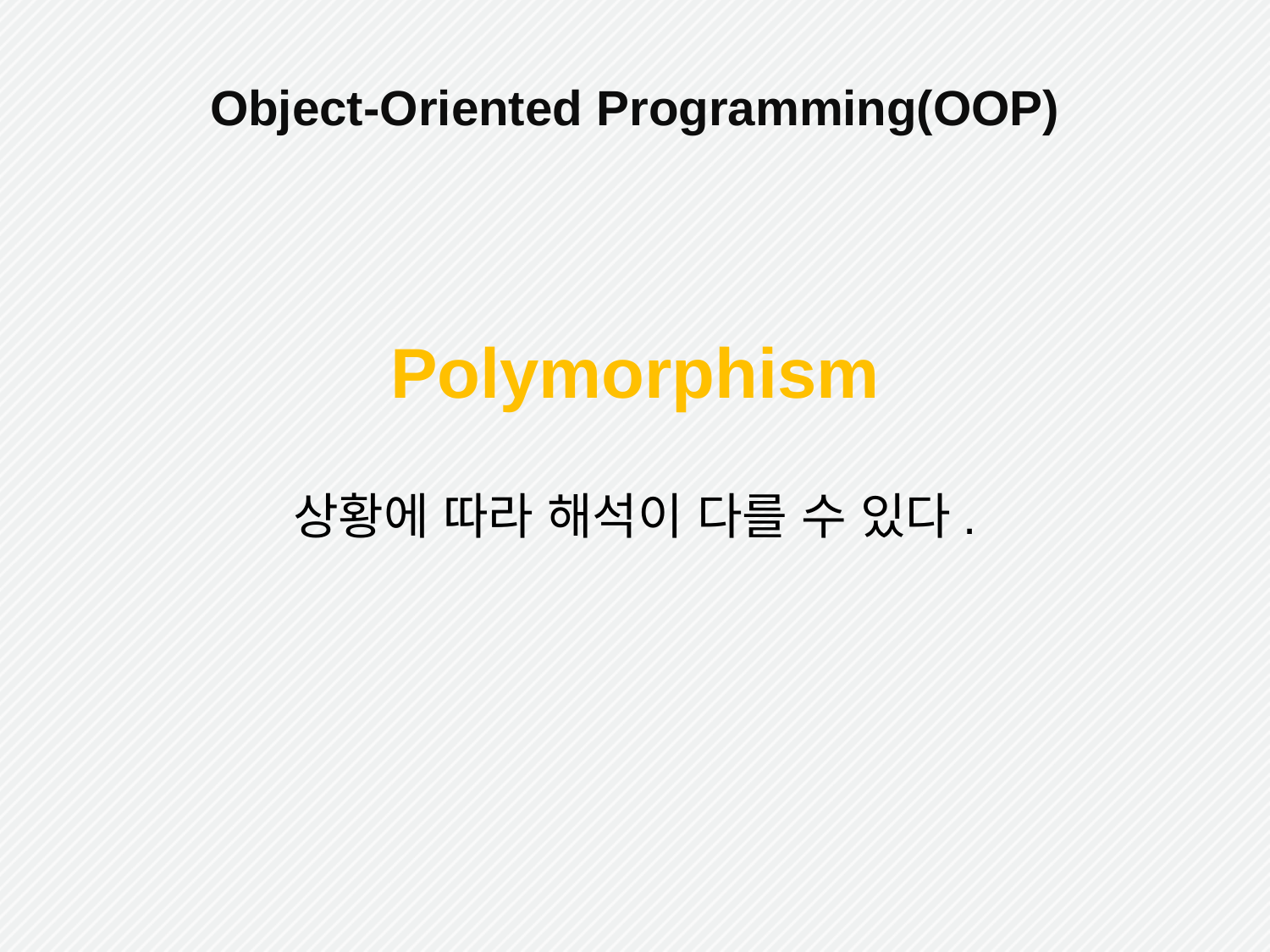

Object-Oriented Programming(OOP)
Polymorphism

상황에 따라 해석이 다를 수 있다.